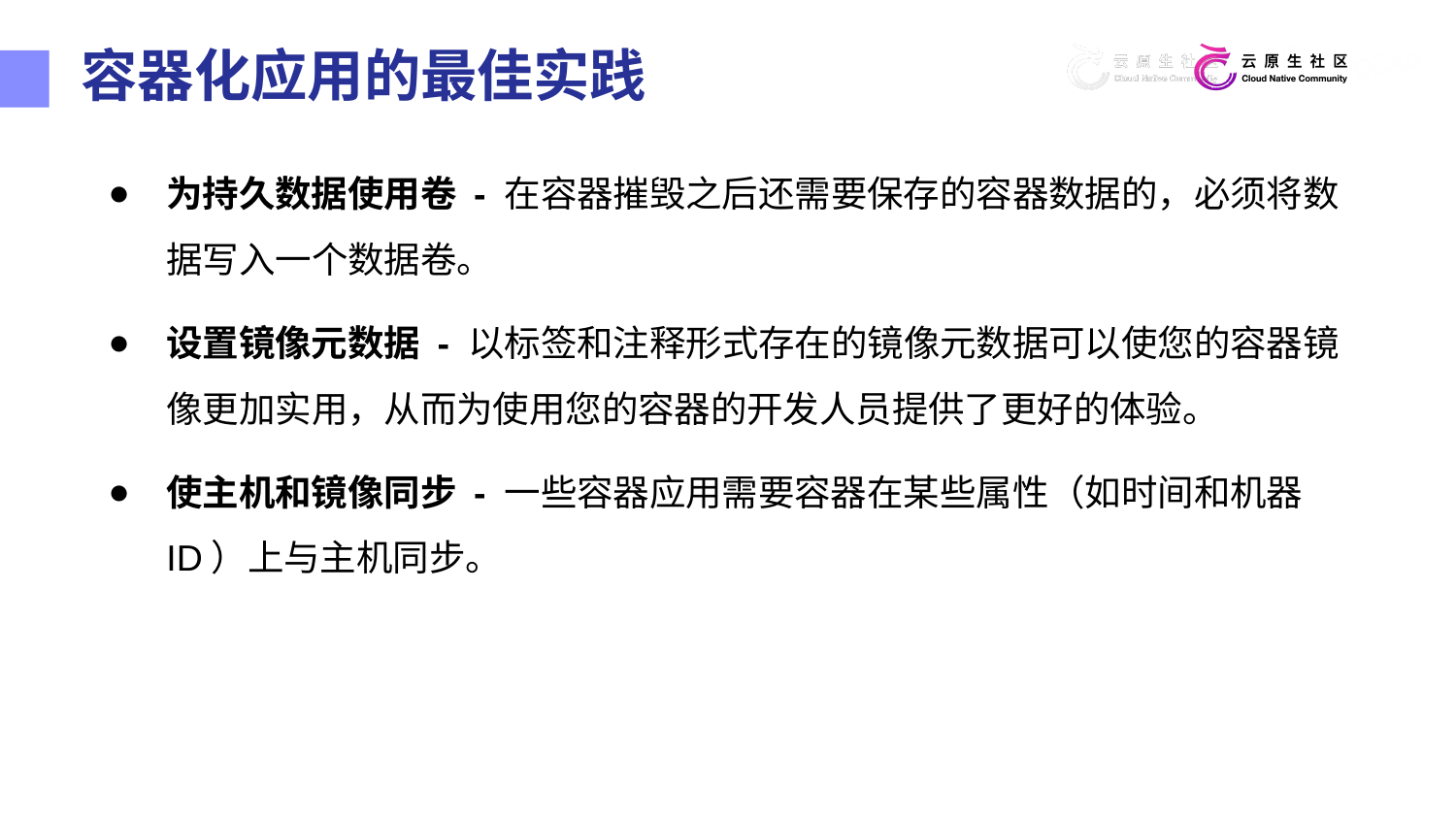

容器化应用的最佳实践

为持久数据使用卷 - 在容器摧毁之后还需要保存的容器数据的，必须将数据写入一个数据卷。
设置镜像元数据 - 以标签和注释形式存在的镜像元数据可以使您的容器镜像更加实用，从而为使用您的容器的开发人员提供了更好的体验。
使主机和镜像同步 - 一些容器应用需要容器在某些属性（如时间和机器ID）上与主机同步。